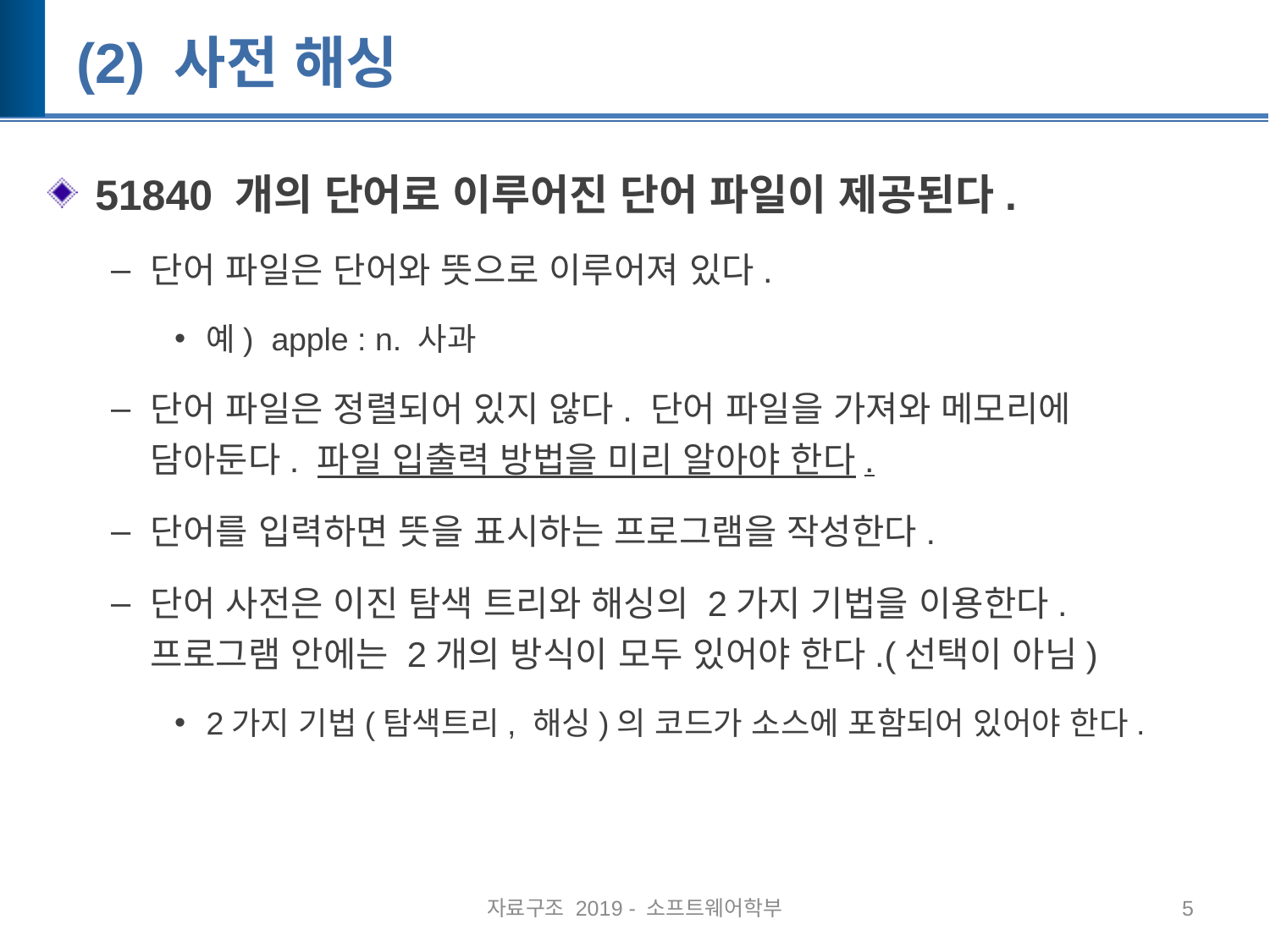

# (2) 사전 해싱
51840 개의 단어로 이루어진 단어 파일이 제공된다.
단어 파일은 단어와 뜻으로 이루어져 있다.
예)  apple : n. 사과
단어 파일은 정렬되어 있지 않다. 단어 파일을 가져와 메모리에 담아둔다. 파일 입출력 방법을 미리 알아야 한다.
단어를 입력하면 뜻을 표시하는 프로그램을 작성한다.
단어 사전은 이진 탐색 트리와 해싱의 2가지 기법을 이용한다. 프로그램 안에는 2개의 방식이 모두 있어야 한다.(선택이 아님)
2가지 기법(탐색트리, 해싱)의 코드가 소스에 포함되어 있어야 한다.

자료구조 2019 - 소프트웨어학부
5